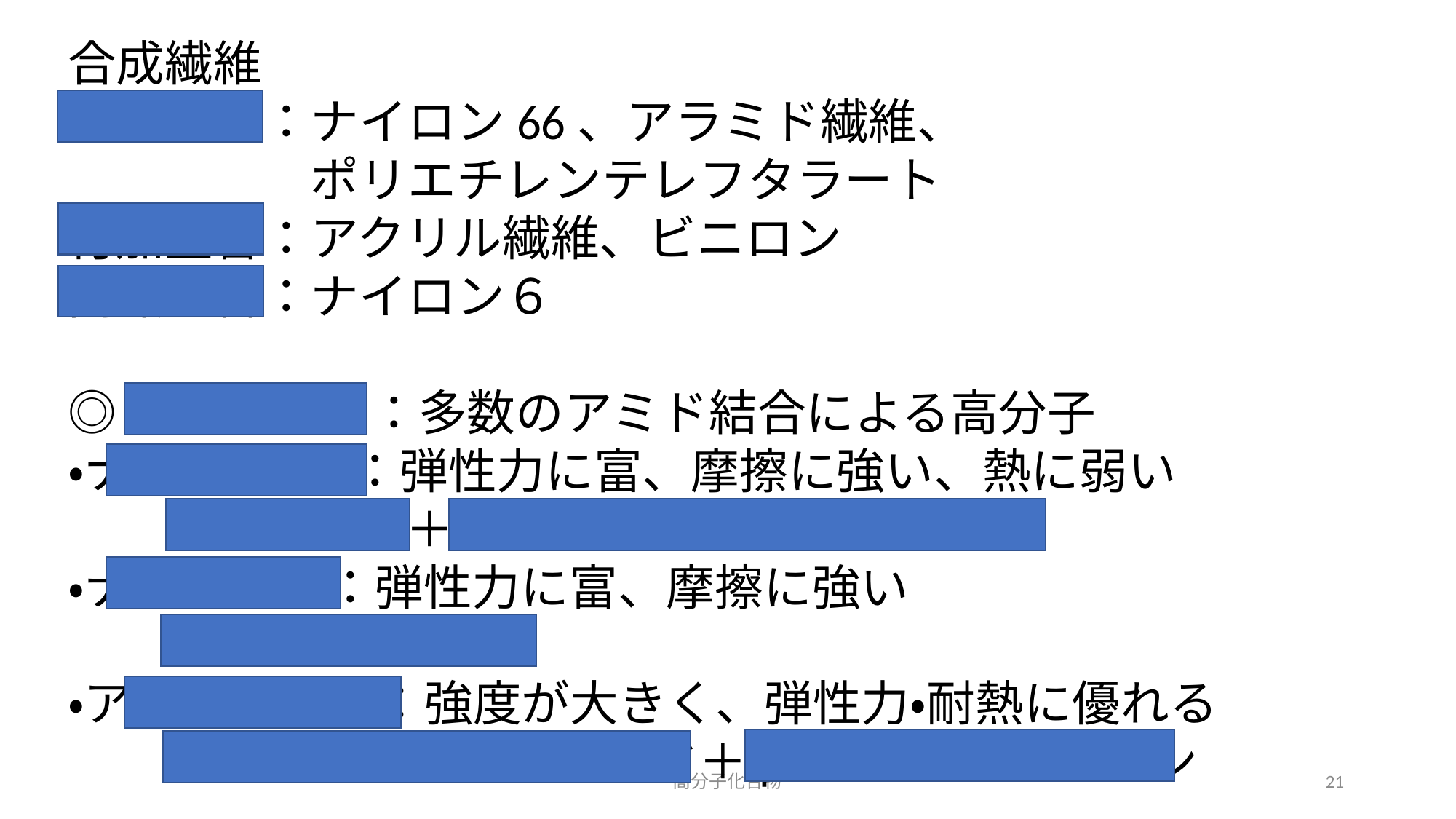

合成繊維
縮合重合：ナイロン66、アラミド繊維、
　　　　　ポリエチレンテレフタラート
付加重合：アクリル繊維、ビニロン
開環重合：ナイロン６

◎ポリアミド：多数のアミド結合による高分子
・ナイロン66：弾性力に富、摩擦に強い、熱に弱い
　　アジピン酸＋ヘキサメチレンジアンミン
・ナイロン6：弾性力に富、摩擦に強い
　　カプロラクタム
・アラミド繊維：強度が大きく、弾性力・耐熱に優れる
　　テレフタル酸ジクロリド＋p-フェニジアンミン

高分子化合物
21